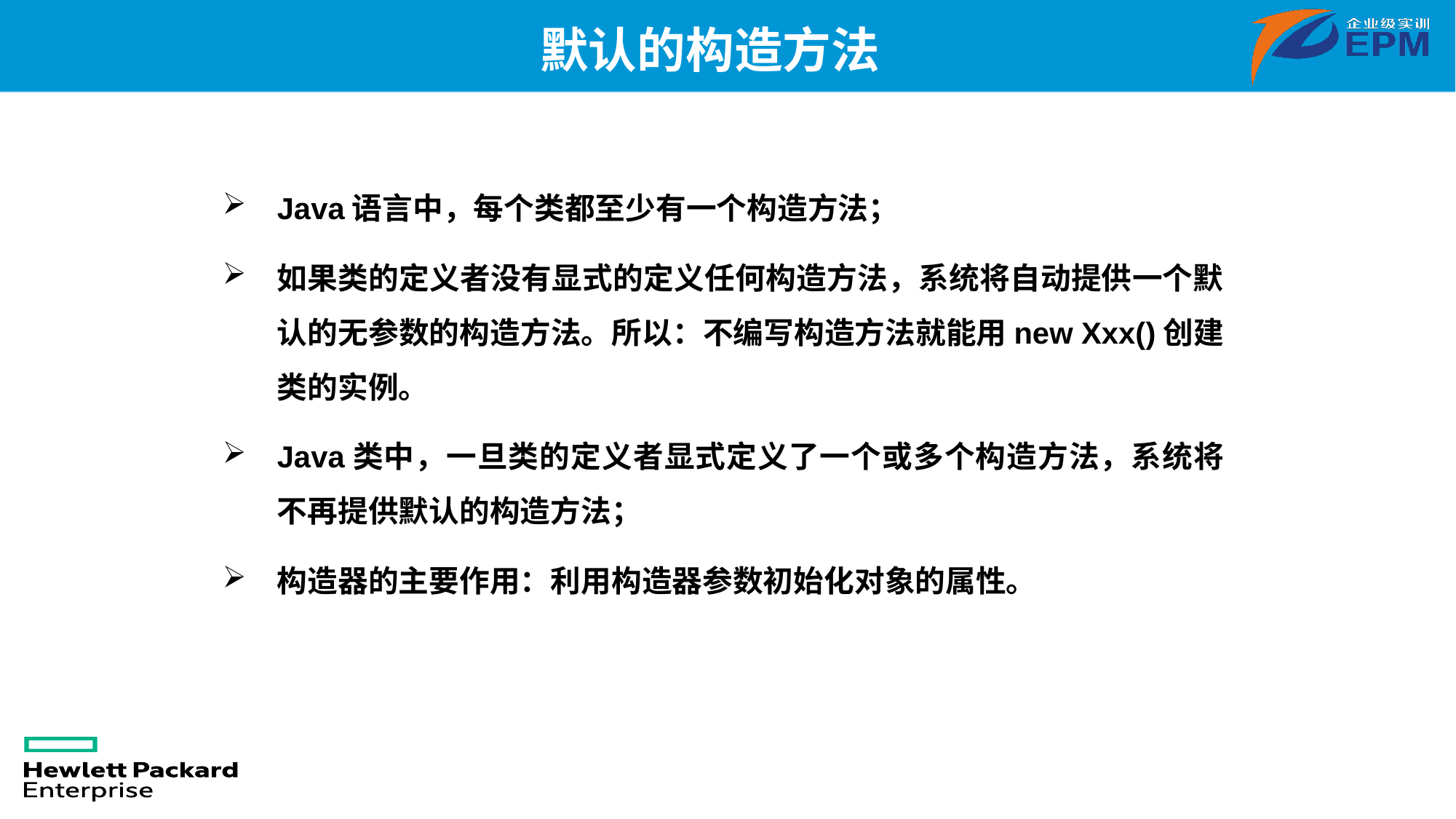

# 默认的构造方法
Java语言中，每个类都至少有一个构造方法；
如果类的定义者没有显式的定义任何构造方法，系统将自动提供一个默认的无参数的构造方法。所以：不编写构造方法就能用new Xxx()创建类的实例。
Java类中，一旦类的定义者显式定义了一个或多个构造方法，系统将不再提供默认的构造方法；
构造器的主要作用：利用构造器参数初始化对象的属性。